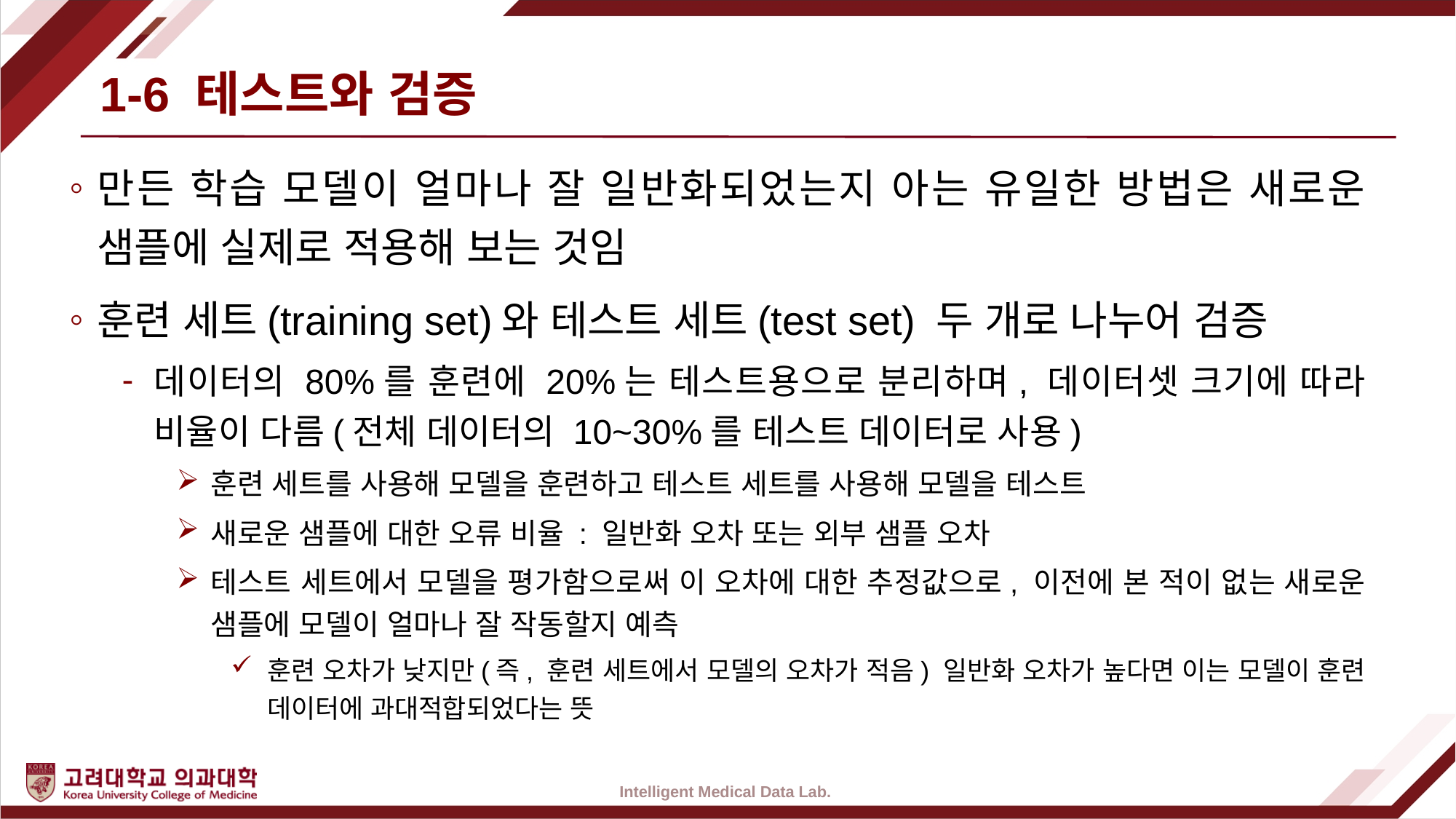

# 1-6 테스트와 검증
만든 학습 모델이 얼마나 잘 일반화되었는지 아는 유일한 방법은 새로운 샘플에 실제로 적용해 보는 것임
훈련 세트(training set)와 테스트 세트(test set) 두 개로 나누어 검증
데이터의 80%를 훈련에 20%는 테스트용으로 분리하며, 데이터셋 크기에 따라 비율이 다름(전체 데이터의 10~30%를 테스트 데이터로 사용)
훈련 세트를 사용해 모델을 훈련하고 테스트 세트를 사용해 모델을 테스트
새로운 샘플에 대한 오류 비율 : 일반화 오차 또는 외부 샘플 오차
테스트 세트에서 모델을 평가함으로써 이 오차에 대한 추정값으로, 이전에 본 적이 없는 새로운 샘플에 모델이 얼마나 잘 작동할지 예측
훈련 오차가 낮지만(즉, 훈련 세트에서 모델의 오차가 적음) 일반화 오차가 높다면 이는 모델이 훈련 데이터에 과대적합되었다는 뜻

Intelligent Medical Data Lab.